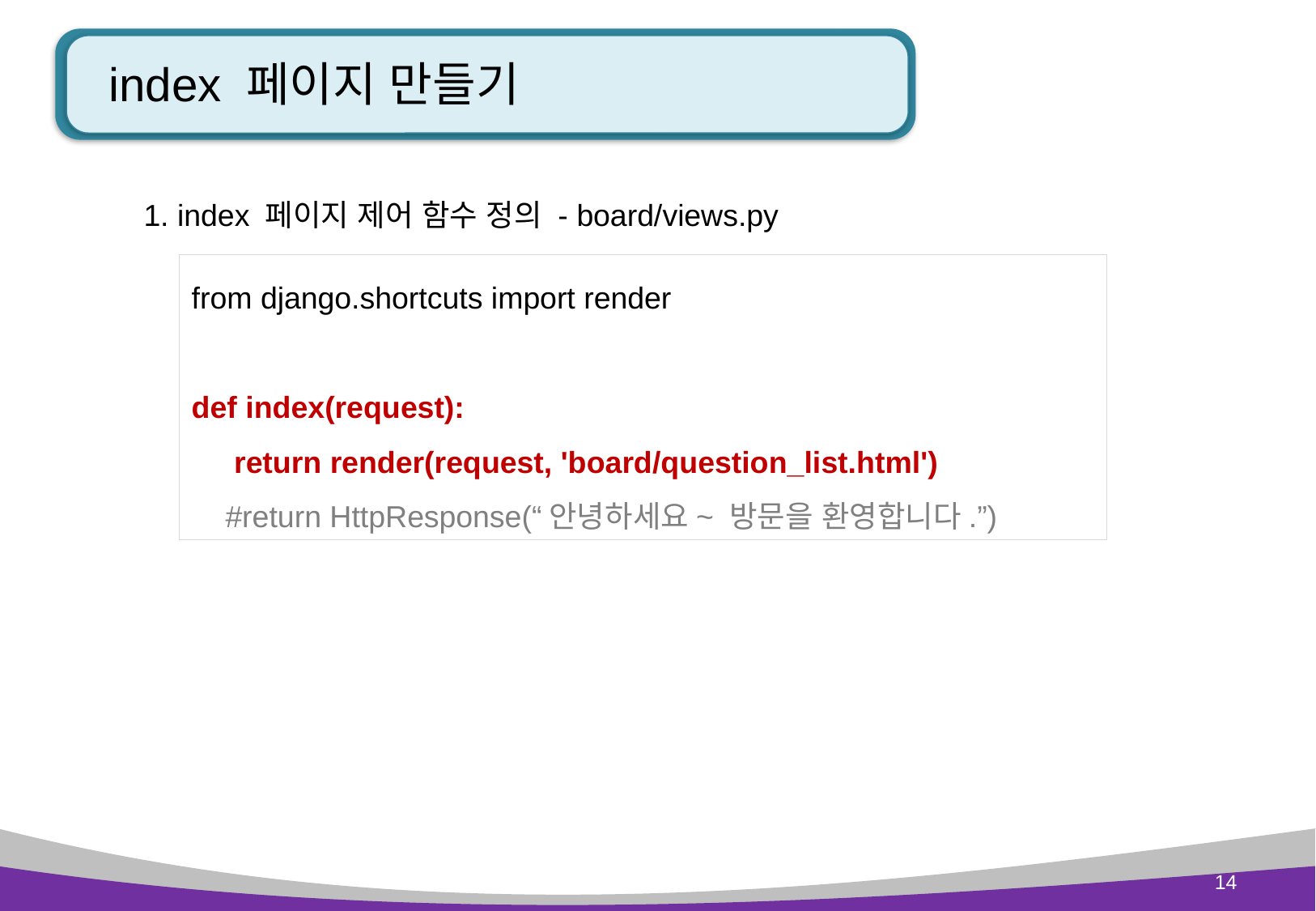

# index 페이지 만들기
1. index 페이지 제어 함수 정의 - board/views.py
from django.shortcuts import render

def index(request):
     return render(request, 'board/question_list.html')
    #return HttpResponse(“안녕하세요~ 방문을 환영합니다.”)
14